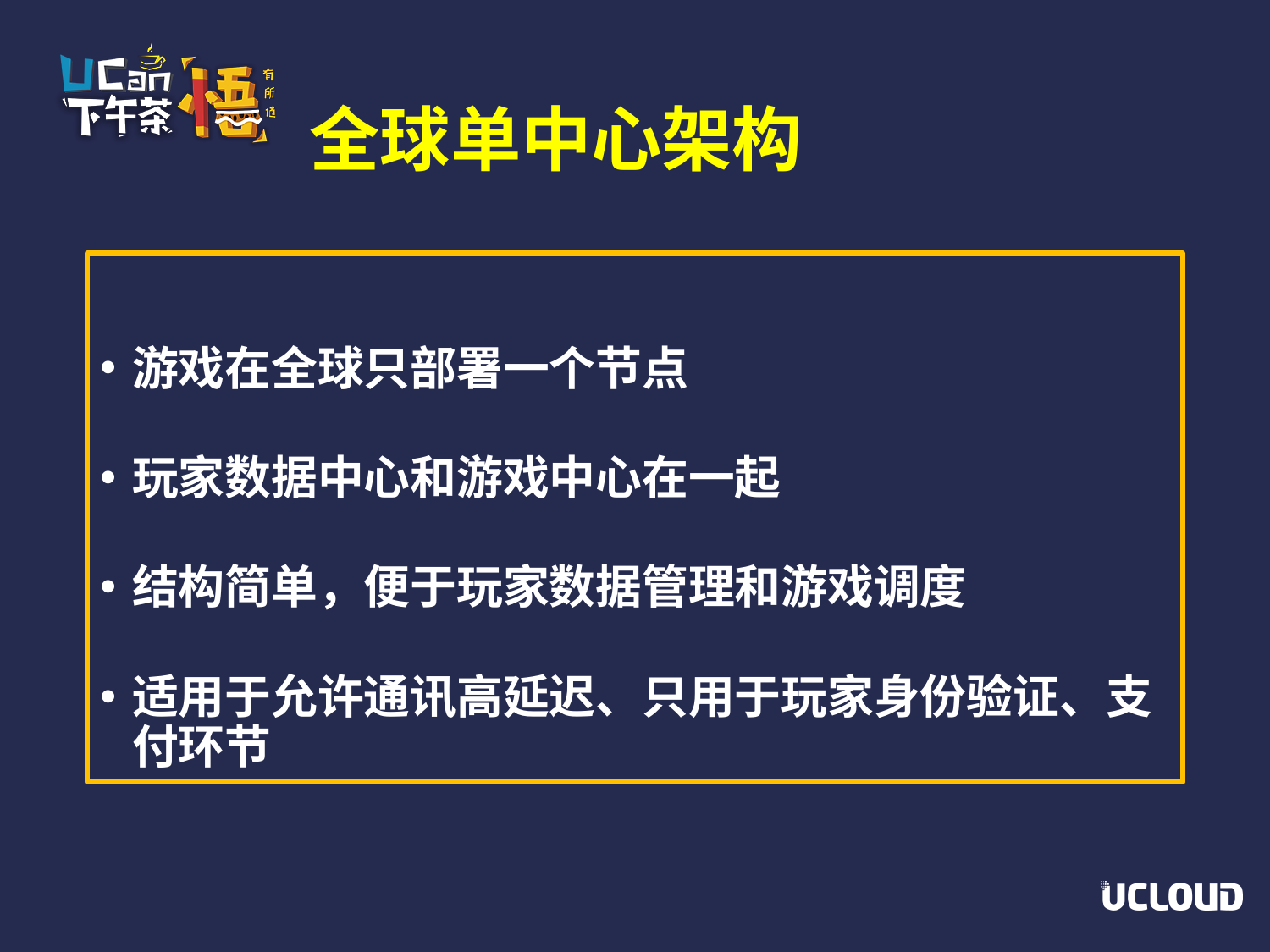

# 全球单中心架构

游戏在全球只部署一个节点
玩家数据中心和游戏中心在一起
结构简单，便于玩家数据管理和游戏调度
适用于允许通讯高延迟、只用于玩家身份验证、支付环节